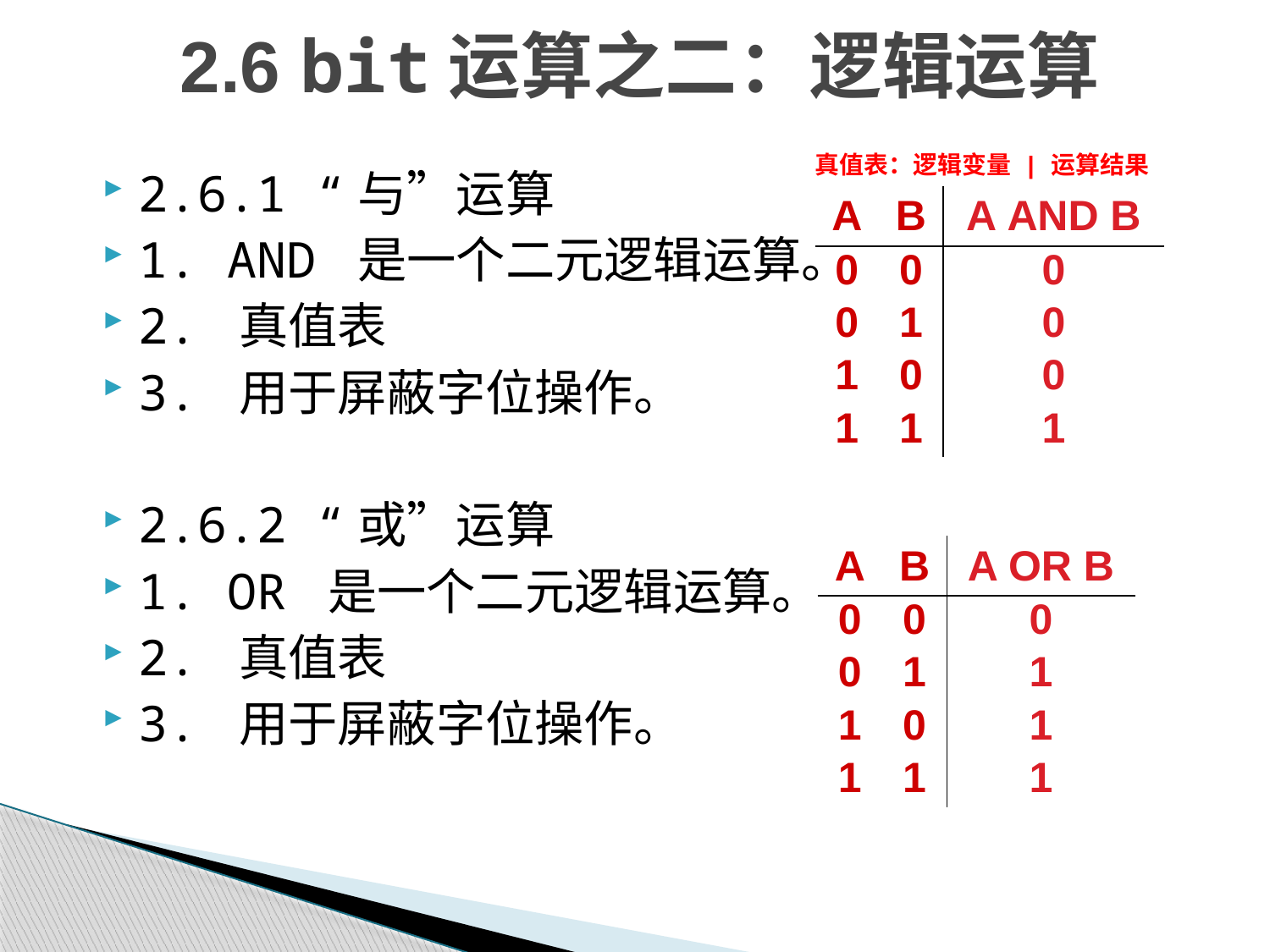

# 2.6 bit运算之二：逻辑运算
真值表：逻辑变量 | 运算结果
2.6.1 “与”运算
1. AND 是一个二元逻辑运算。
2. 真值表
3. 用于屏蔽字位操作。

2.6.2 “或”运算
1. OR 是一个二元逻辑运算。
2. 真值表
3. 用于屏蔽字位操作。

| A | B | A AND B |
| --- | --- | --- |
| 0 | 0 | 0 |
| 0 | 1 | 0 |
| 1 | 0 | 0 |
| 1 | 1 | 1 |
| A | B | A OR B |
| --- | --- | --- |
| 0 | 0 | 0 |
| 0 | 1 | 1 |
| 1 | 0 | 1 |
| 1 | 1 | 1 |
34